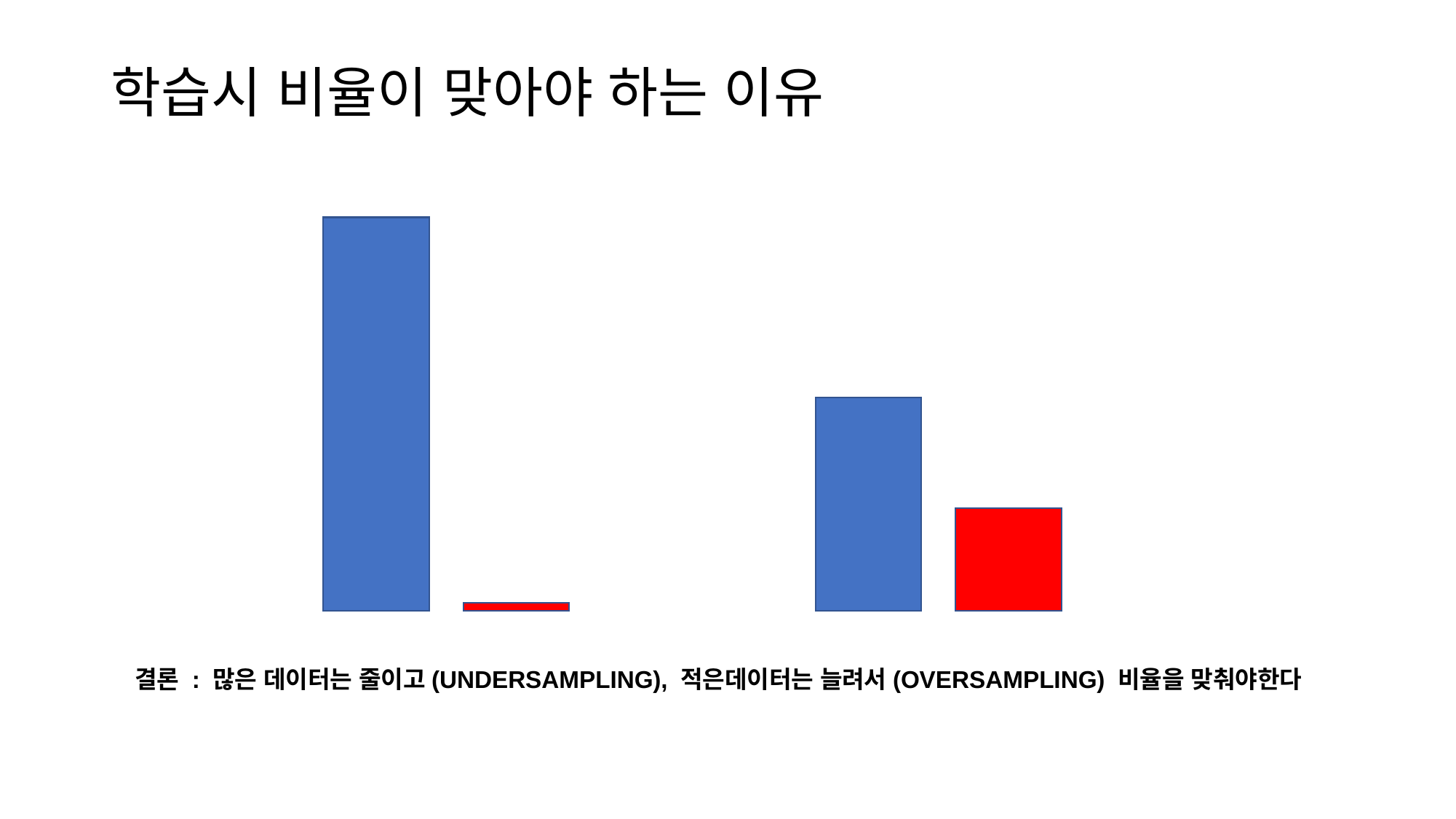

# 학습시 비율이 맞아야 하는 이유

결론 : 많은 데이터는 줄이고(UNDERSAMPLING), 적은데이터는 늘려서(OVERSAMPLING) 비율을 맞춰야한다